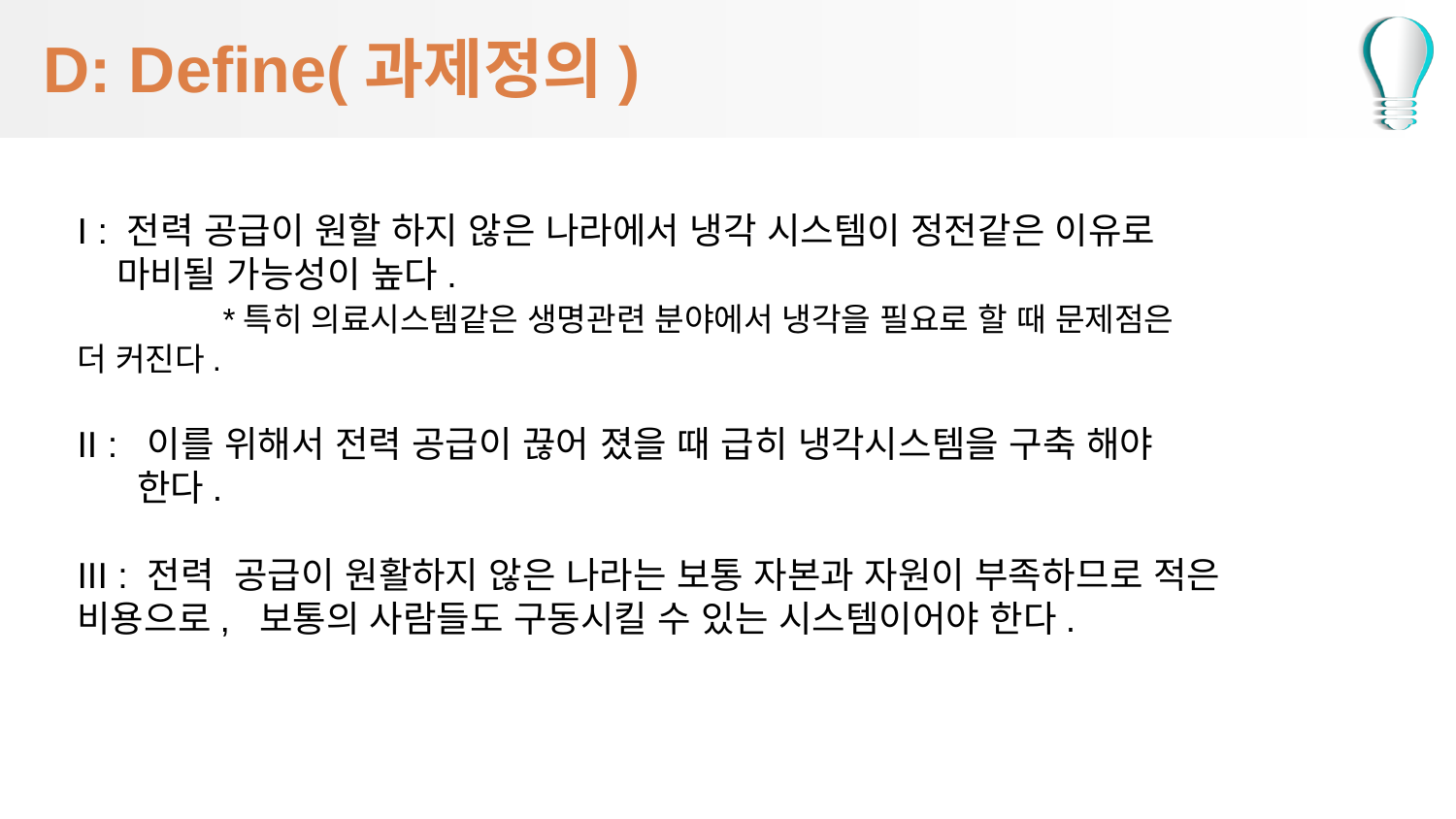

#
D: Define(과제정의)

I : 전력 공급이 원할 하지 않은 나라에서 냉각 시스템이 정전같은 이유로
   마비될 가능성이 높다.
	*특히 의료시스템같은 생명관련 분야에서 냉각을 필요로 할 때 문제점은 	더 커진다.

II :  이를 위해서 전력 공급이 끊어 졌을 때 급히 냉각시스템을 구축 해야
     한다.

III : 전력  공급이 원활하지 않은 나라는 보통 자본과 자원이 부족하므로 적은 비용으로,  보통의 사람들도 구동시킬 수 있는 시스템이어야 한다.